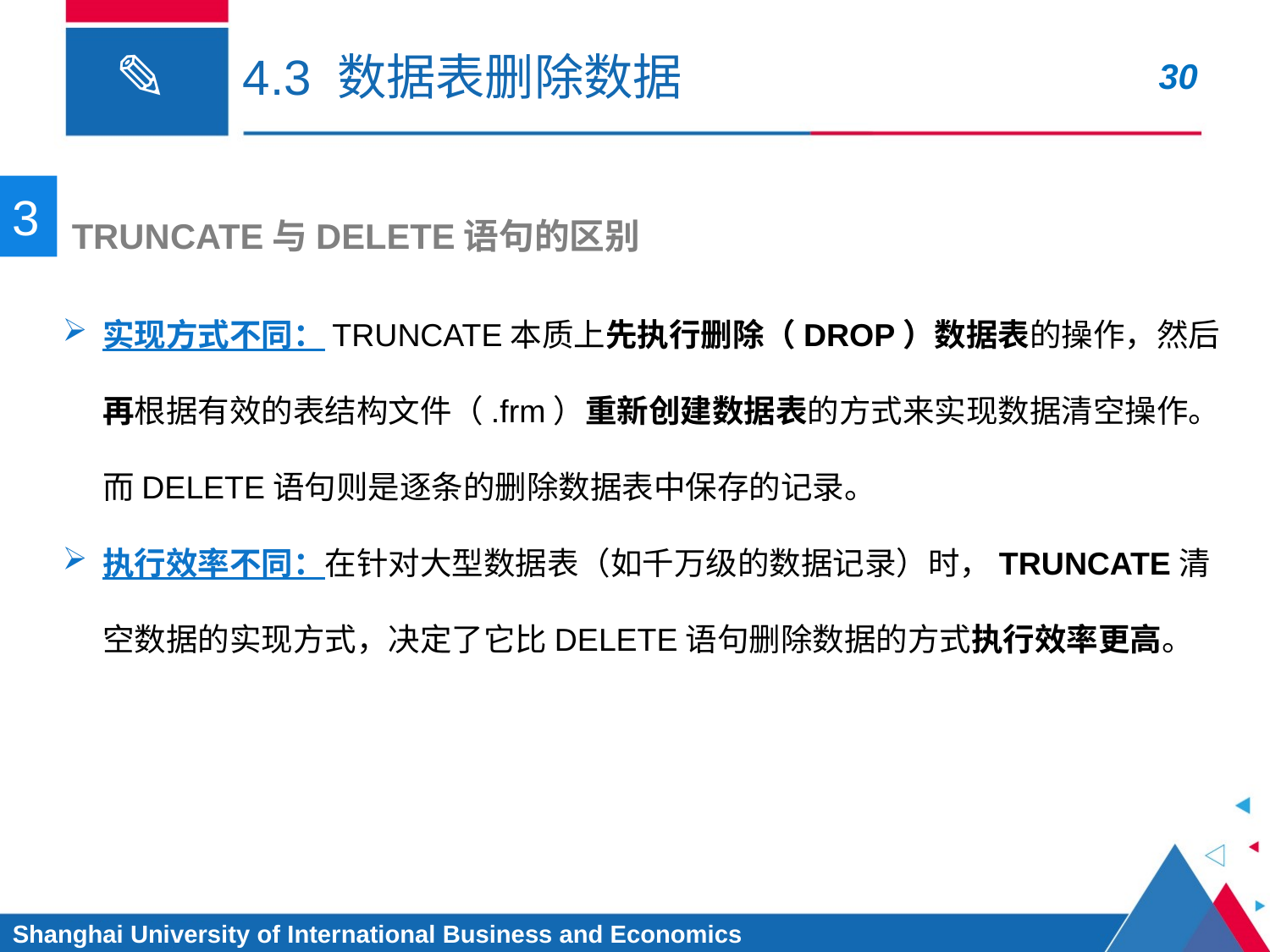

# 4.3 数据表删除数据

3
TRUNCATE与DELETE语句的区别
实现方式不同：TRUNCATE本质上先执行删除（DROP）数据表的操作，然后再根据有效的表结构文件（.frm）重新创建数据表的方式来实现数据清空操作。而DELETE语句则是逐条的删除数据表中保存的记录。
执行效率不同：在针对大型数据表（如千万级的数据记录）时，TRUNCATE清空数据的实现方式，决定了它比DELETE语句删除数据的方式执行效率更高。